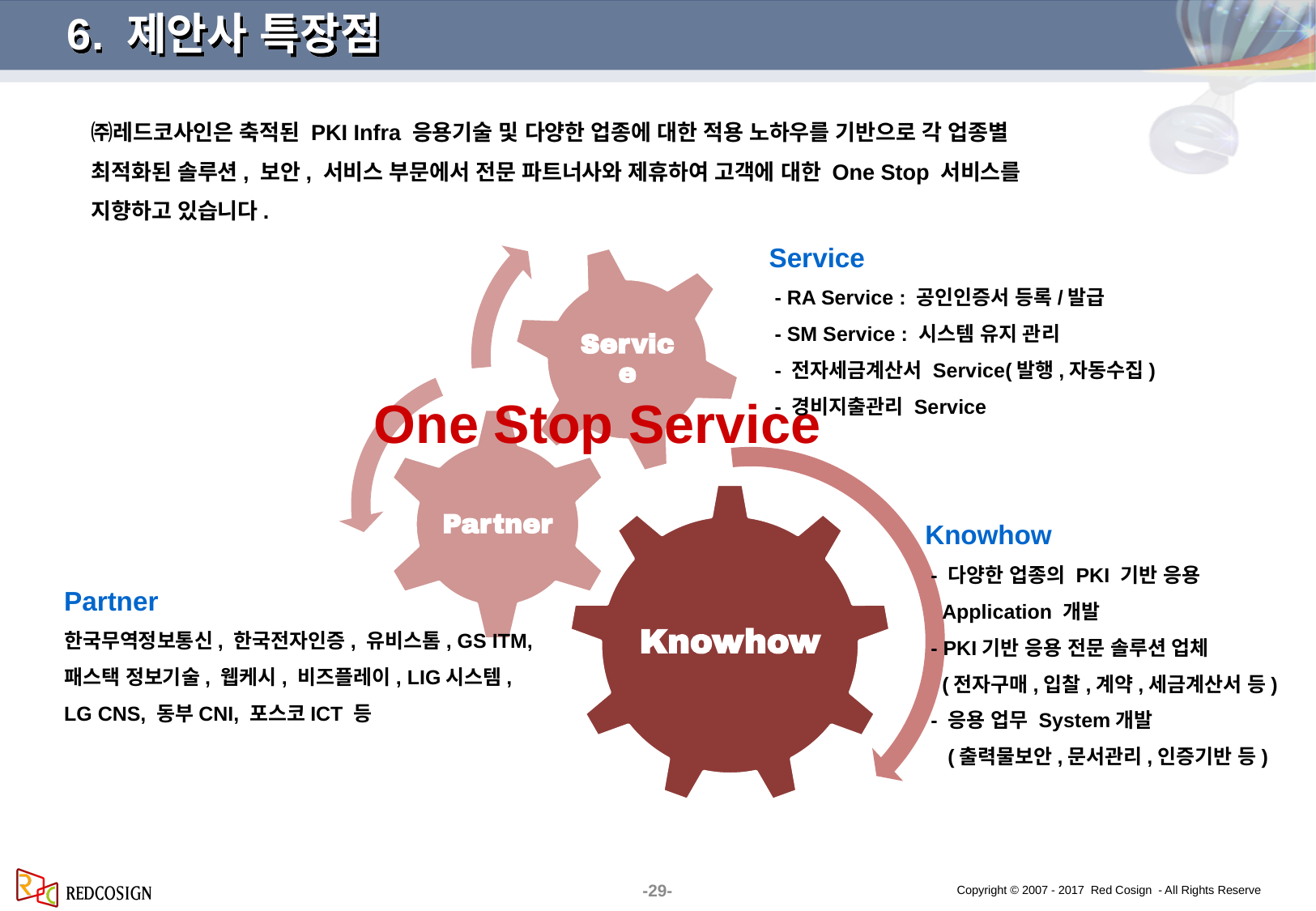

6. 제안사 특장점
㈜레드코사인은 축적된 PKI Infra 응용기술 및 다양한 업종에 대한 적용 노하우를 기반으로 각 업종별
최적화된 솔루션, 보안, 서비스 부문에서 전문 파트너사와 제휴하여 고객에 대한 One Stop 서비스를
지향하고 있습니다.
Knowhow
Partner
Service
Service
 - RA Service : 공인인증서 등록/발급
 - SM Service : 시스템 유지 관리
 - 전자세금계산서 Service(발행,자동수집)
 - 경비지출관리 Service
One Stop Service
Knowhow
 - 다양한 업종의 PKI 기반 응용
   Application 개발
 - PKI기반 응용 전문 솔루션 업체
   (전자구매,입찰,계약,세금계산서 등)
 - 응용 업무 System개발
    (출력물보안,문서관리,인증기반 등)

Partner
한국무역정보통신, 한국전자인증, 유비스톰, GS ITM,
패스택 정보기술, 웹케시, 비즈플레이, LIG시스템,
LG CNS, 동부CNI, 포스코ICT 등